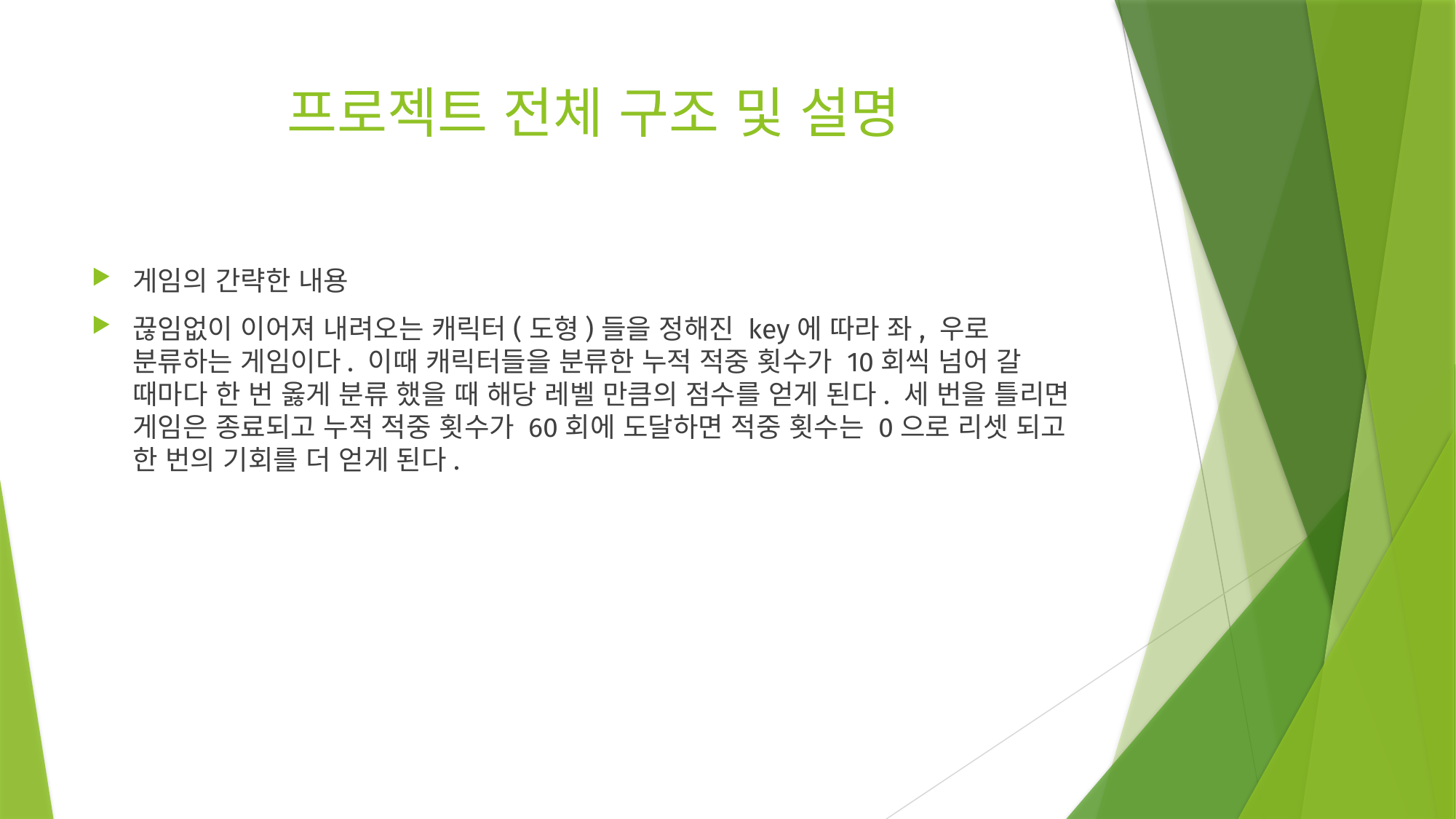

# 프로젝트 전체 구조 및 설명
게임의 간략한 내용
끊임없이 이어져 내려오는 캐릭터(도형)들을 정해진 key에 따라 좌, 우로 분류하는 게임이다. 이때 캐릭터들을 분류한 누적 적중 횟수가 10회씩 넘어 갈 때마다 한 번 옳게 분류 했을 때 해당 레벨 만큼의 점수를 얻게 된다. 세 번을 틀리면 게임은 종료되고 누적 적중 횟수가 60회에 도달하면 적중 횟수는 0으로 리셋 되고 한 번의 기회를 더 얻게 된다.